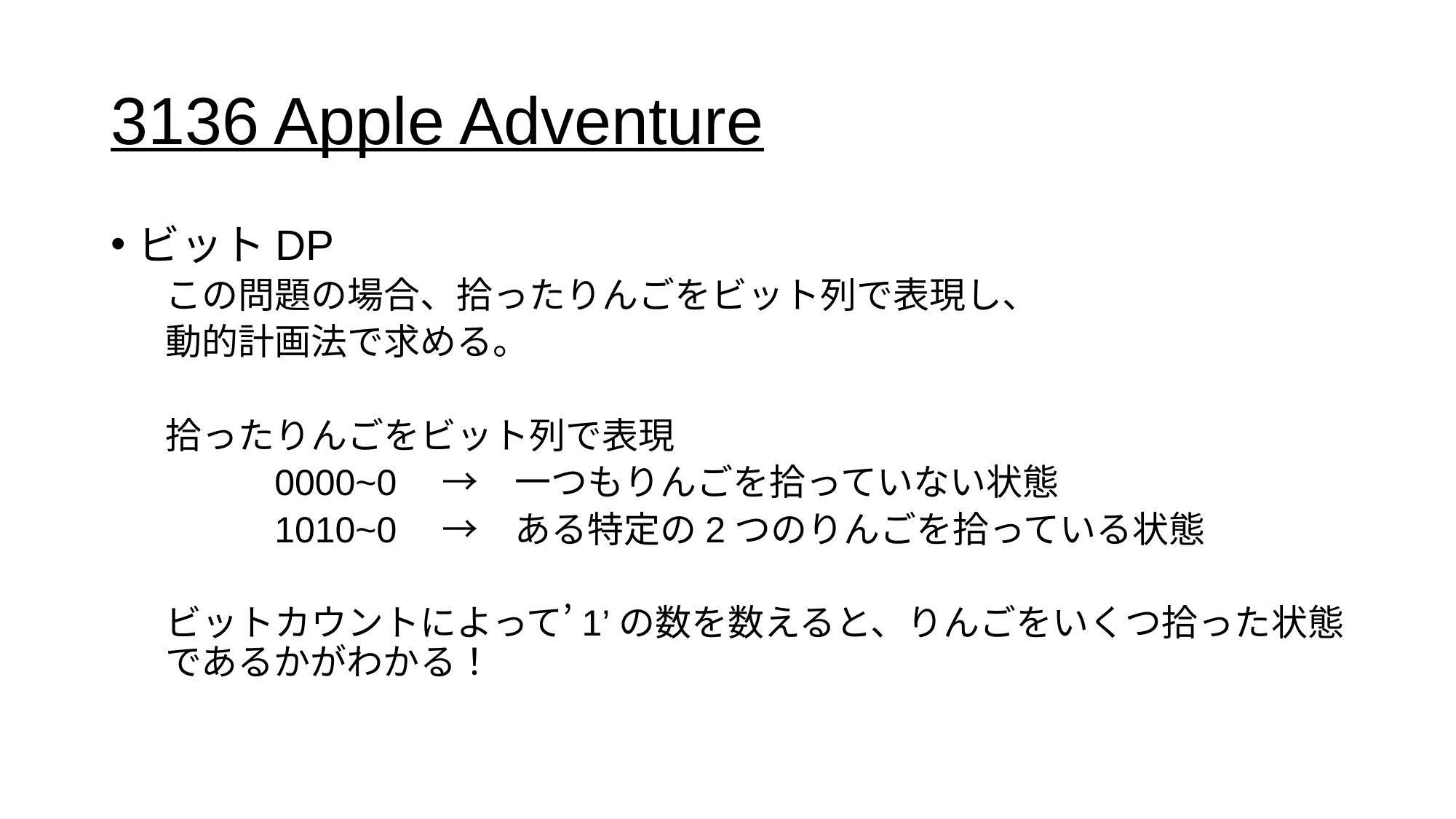

# 3136 Apple Adventure
ビットDP
この問題の場合、拾ったりんごをビット列で表現し、
動的計画法で求める。

拾ったりんごをビット列で表現
	0000~0　→　一つもりんごを拾っていない状態
	1010~0　→　ある特定の2つのりんごを拾っている状態

ビットカウントによって’1’の数を数えると、りんごをいくつ拾った状態であるかがわかる！